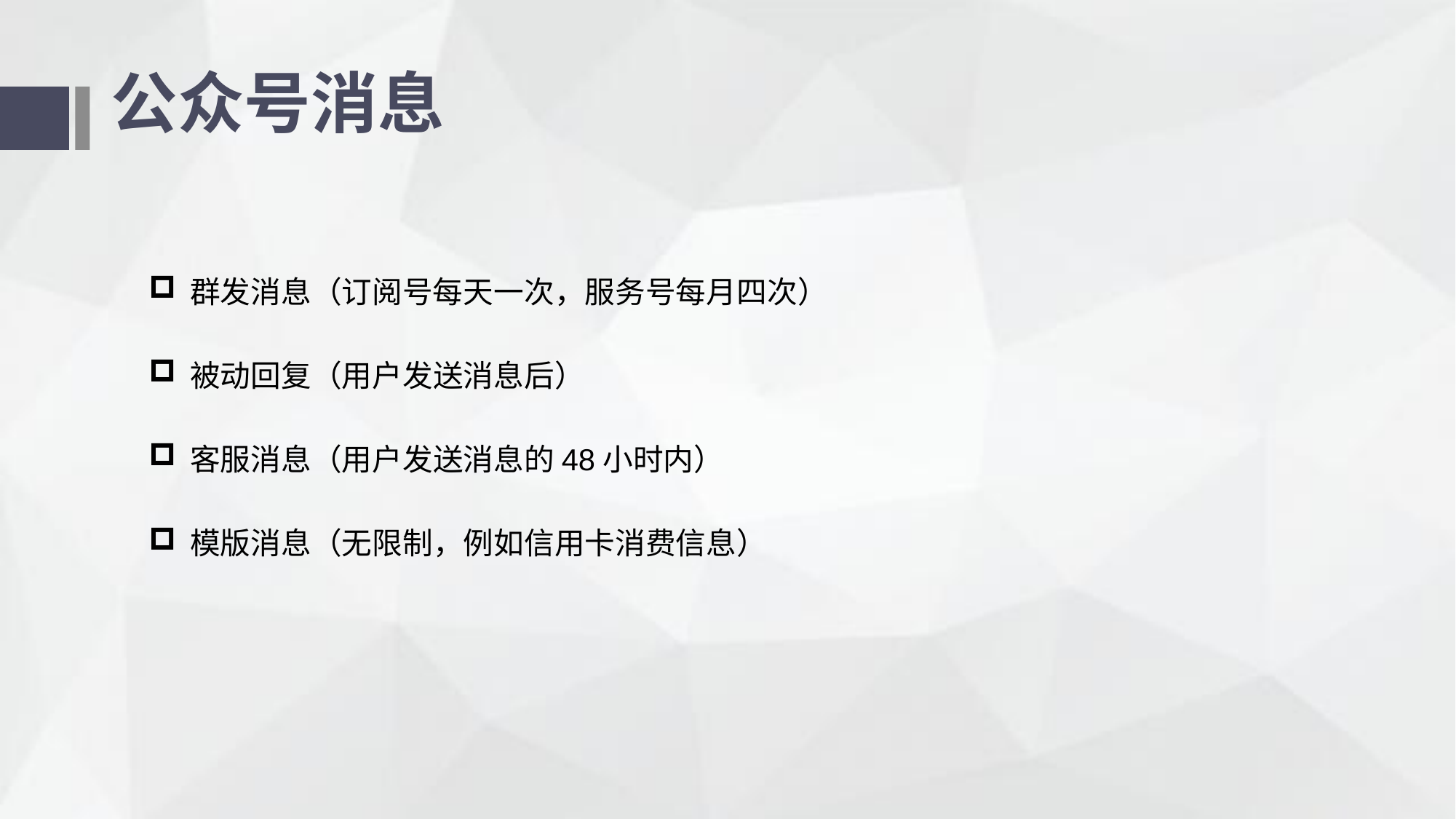

公众号消息
群发消息（订阅号每天一次，服务号每月四次）
被动回复（用户发送消息后）
客服消息（用户发送消息的48小时内）
模版消息（无限制，例如信用卡消费信息）